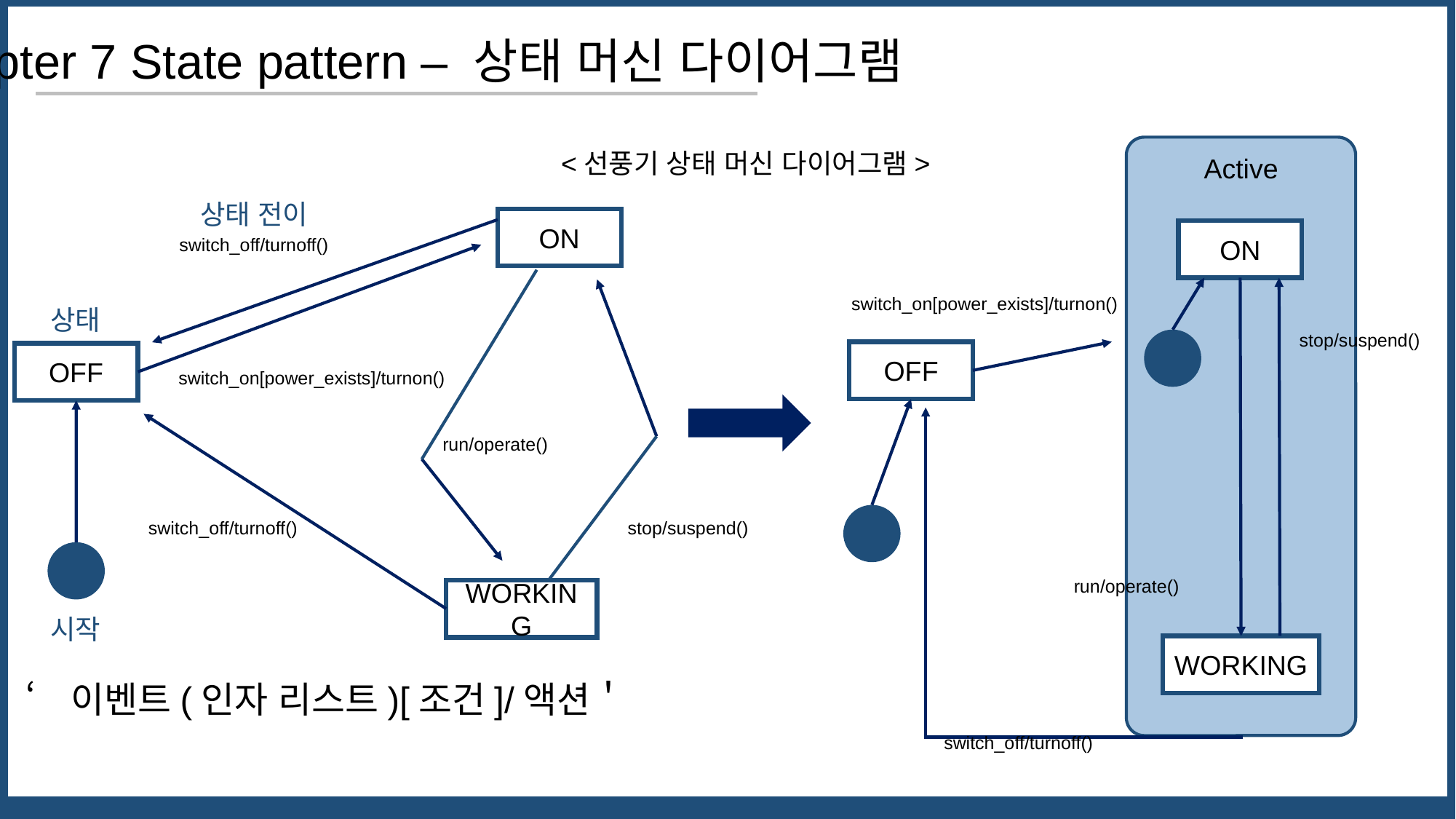

Chapter 7 State pattern – 상태 머신 다이어그램

<선풍기 상태 머신 다이어그램>
Active
상태 전이
ON
ON
switch_off/turnoff()
switch_on[power_exists]/turnon()
상태
stop/suspend()

OFF
OFF
switch_on[power_exists]/turnon()

run/operate()

switch_off/turnoff()
stop/suspend()

run/operate()
WORKING
시작
WORKING
‘이벤트(인자 리스트)[조건]/액션＇
switch_off/turnoff()